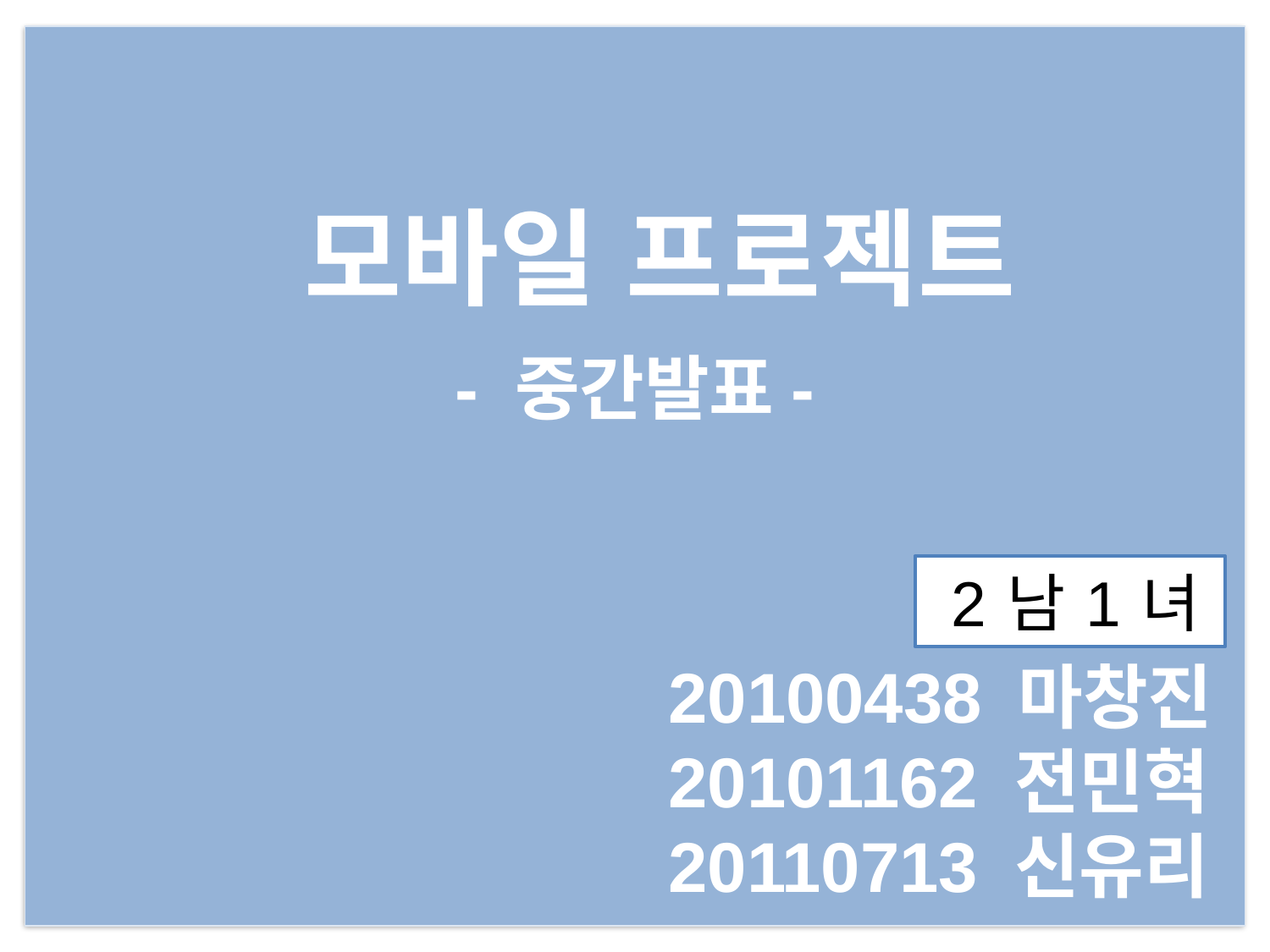

모바일 프로젝트
- 중간발표-
 2남1녀
20100438 마창진
20101162 전민혁
20110713 신유리